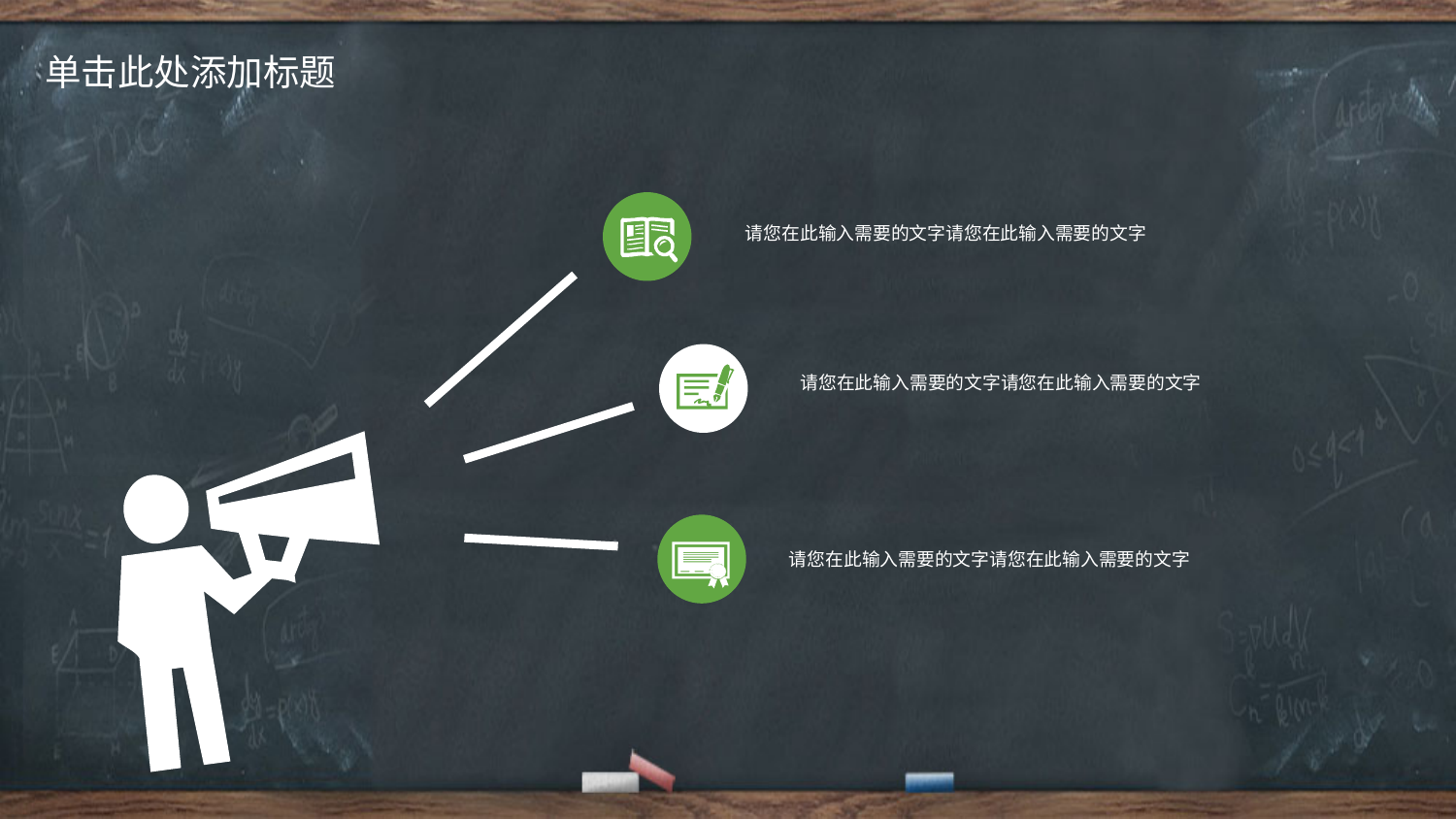

请您在此输入需要的文字请您在此输入需要的文字

请您在此输入需要的文字请您在此输入需要的文字

请您在此输入需要的文字请您在此输入需要的文字